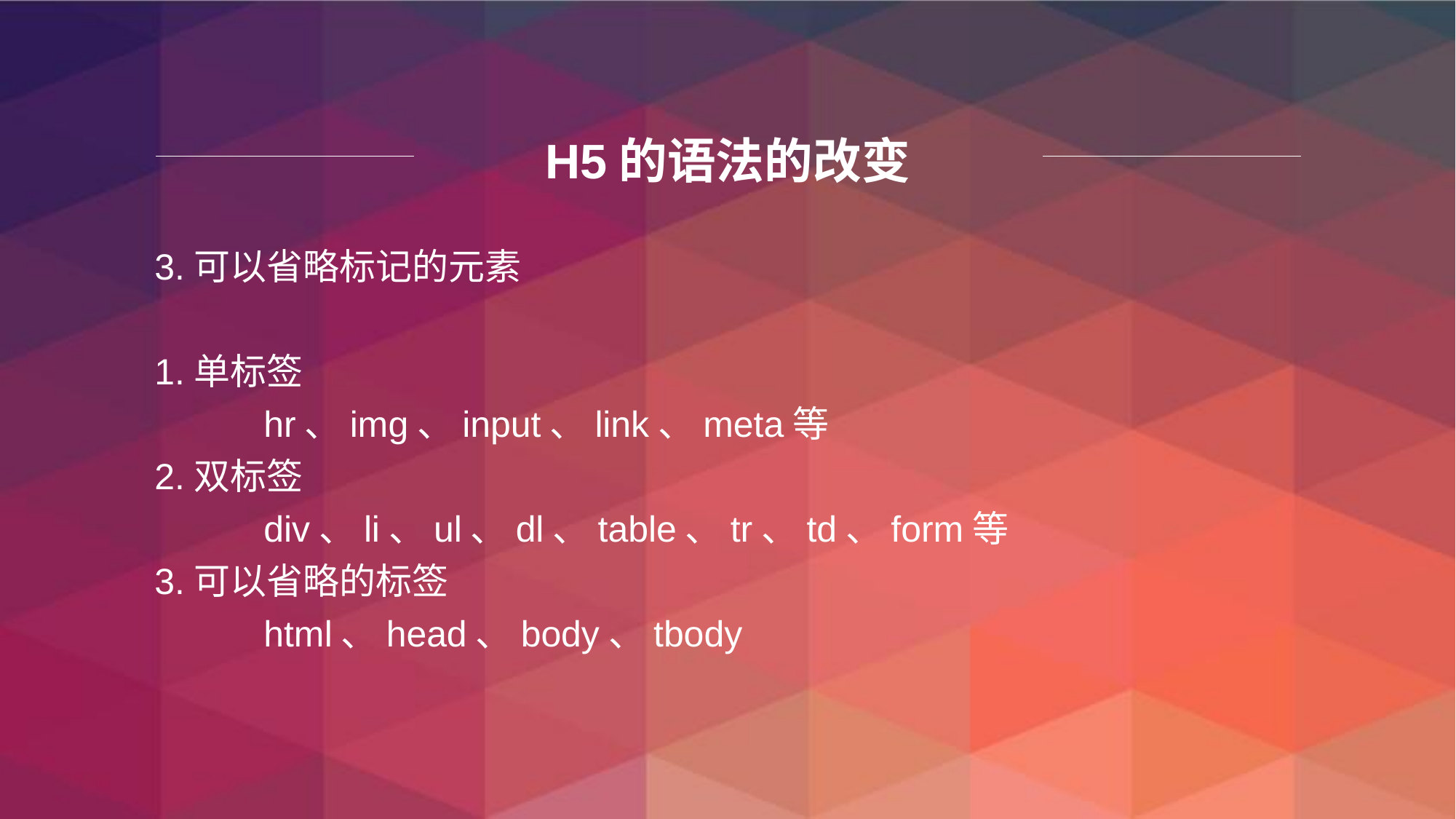

# H5的语法的改变
3.可以省略标记的元素

1.单标签
	hr、img、input、link、meta等
2.双标签
	div、li、ul、dl、table、tr、td、form等
3.可以省略的标签
	html、head、body、tbody